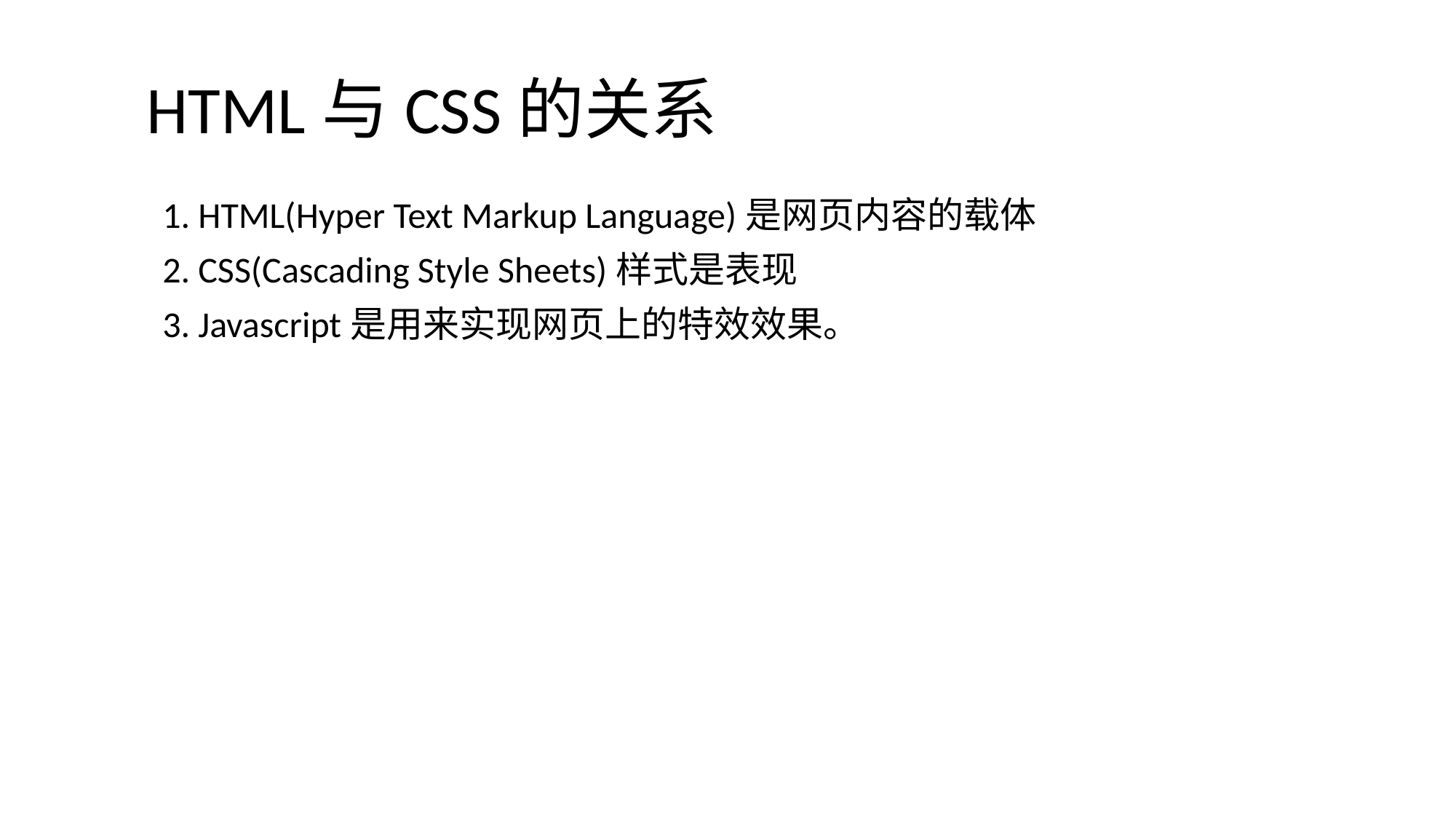

# HTML与CSS的关系
1. HTML(Hyper Text Markup Language)是网页内容的载体
2. CSS(Cascading Style Sheets)样式是表现
3. Javascript是用来实现网页上的特效效果。